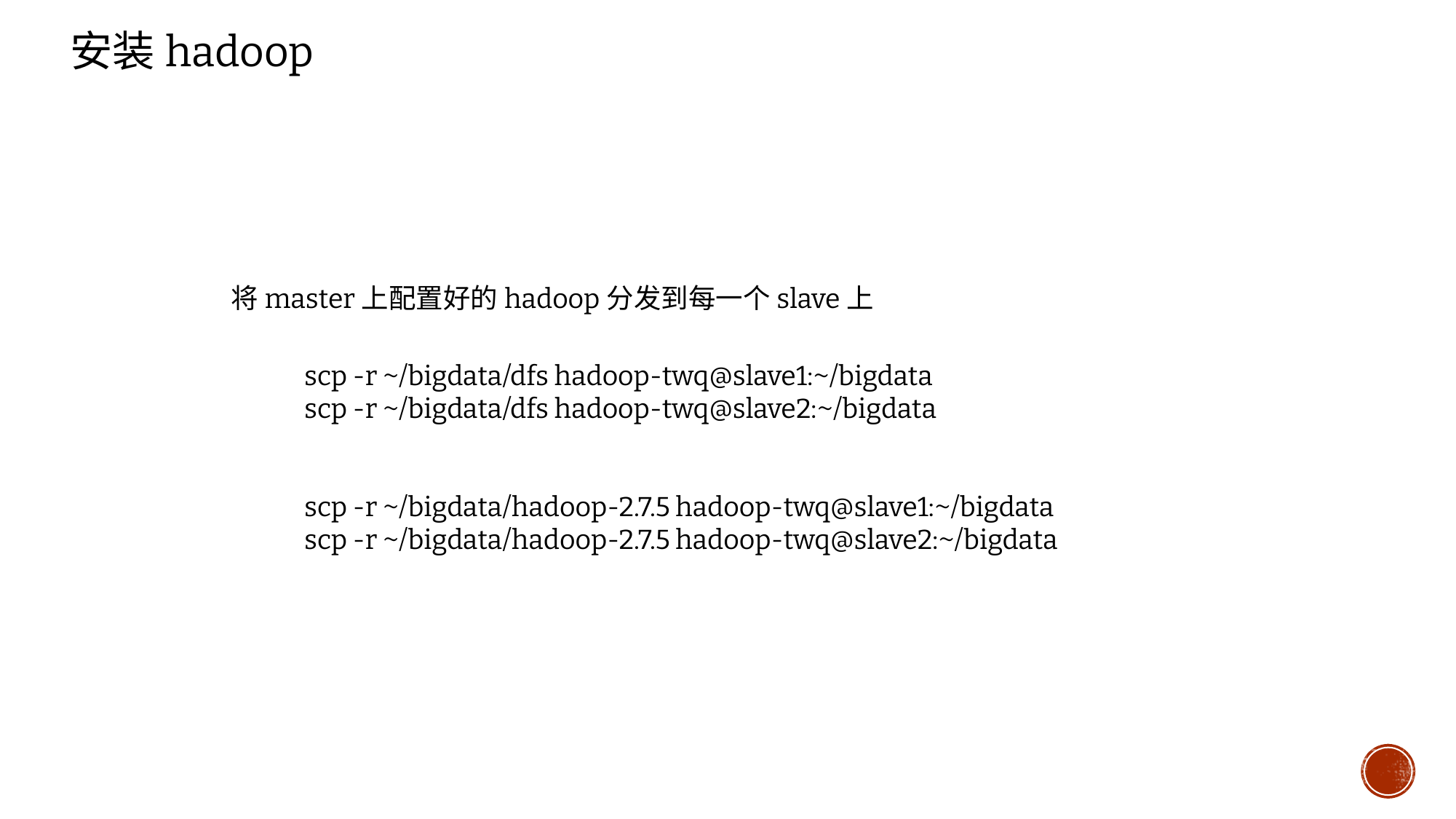

安装hadoop
将master上配置好的hadoop分发到每一个slave上
scp -r ~/bigdata/dfs hadoop-twq@slave1:~/bigdata
scp -r ~/bigdata/dfs hadoop-twq@slave2:~/bigdata

scp -r ~/bigdata/hadoop-2.7.5 hadoop-twq@slave1:~/bigdata
scp -r ~/bigdata/hadoop-2.7.5 hadoop-twq@slave2:~/bigdata